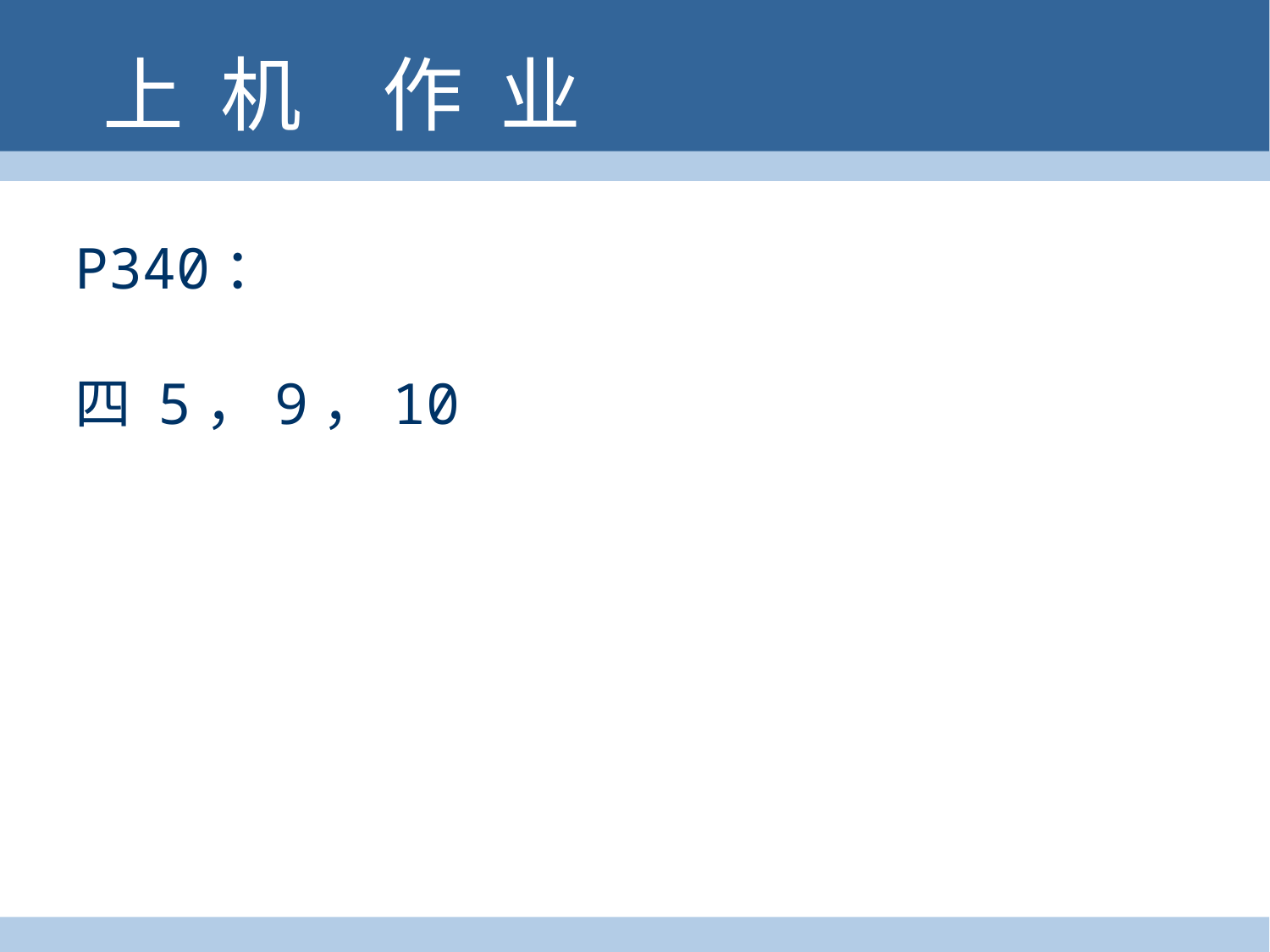

# 上  机　作  业
P340：

四 5，9，10